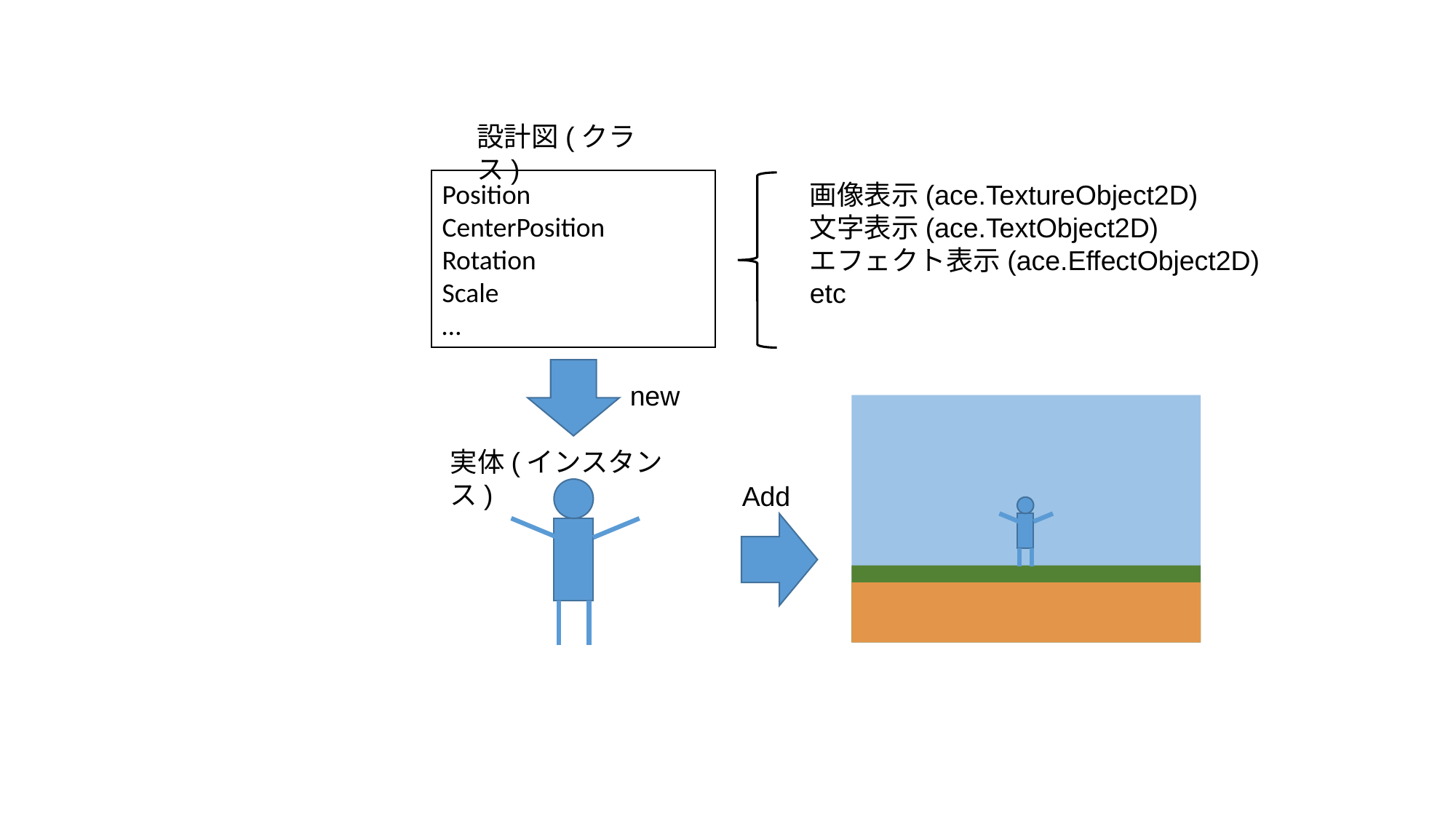

設計図(クラス)
Position
CenterPosition
Rotation
Scale
…

画像表示(ace.TextureObject2D)
文字表示(ace.TextObject2D)
エフェクト表示(ace.EffectObject2D)
etc

new

実体(インスタンス)
Add